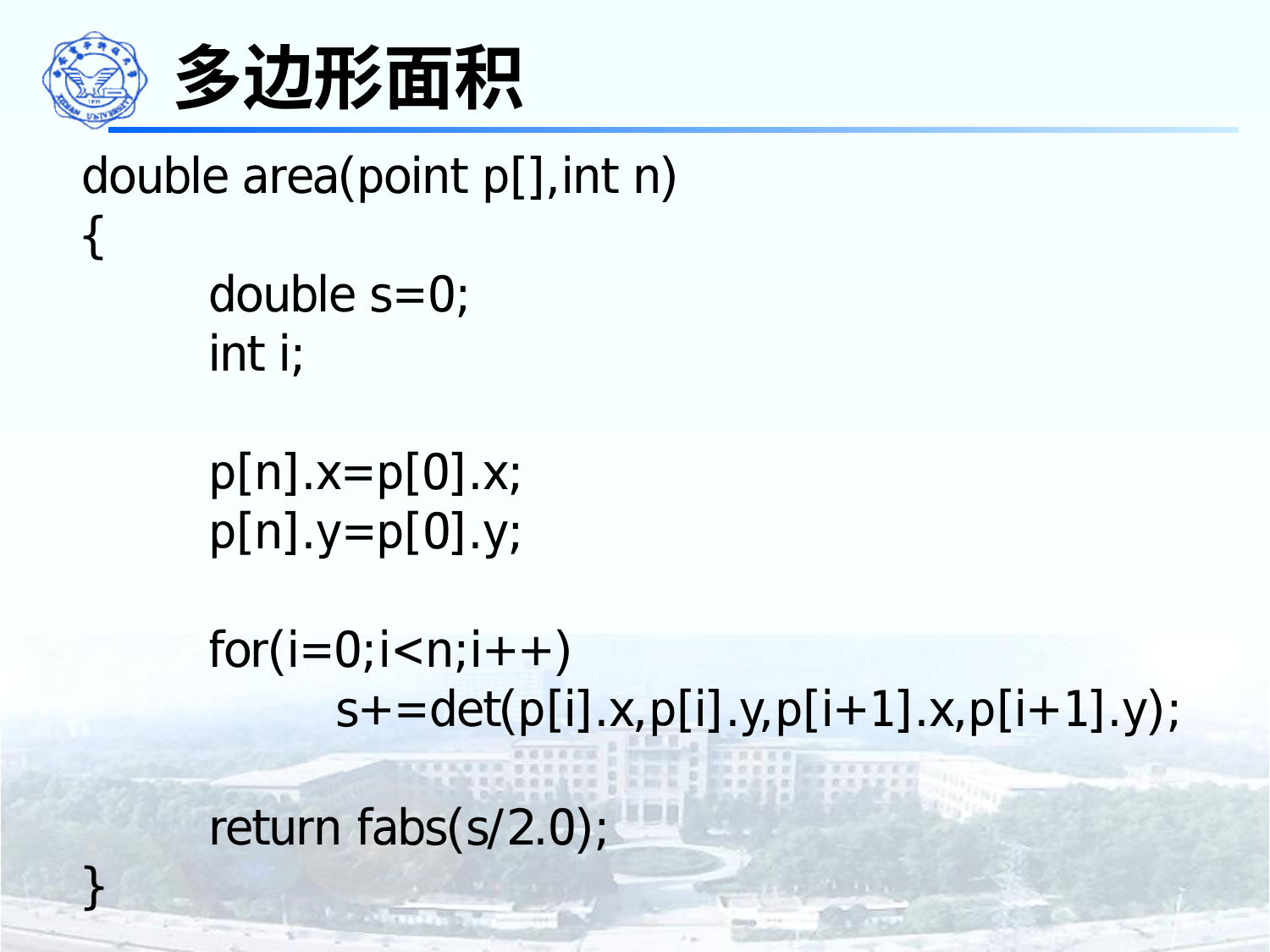

# 多边形面积
double area(point p[],int n)
{
	double s=0;
	int i;

	p[n].x=p[0].x;
	p[n].y=p[0].y;

	for(i=0;i<n;i++)
		s+=det(p[i].x,p[i].y,p[i+1].x,p[i+1].y);

	return fabs(s/2.0);
}